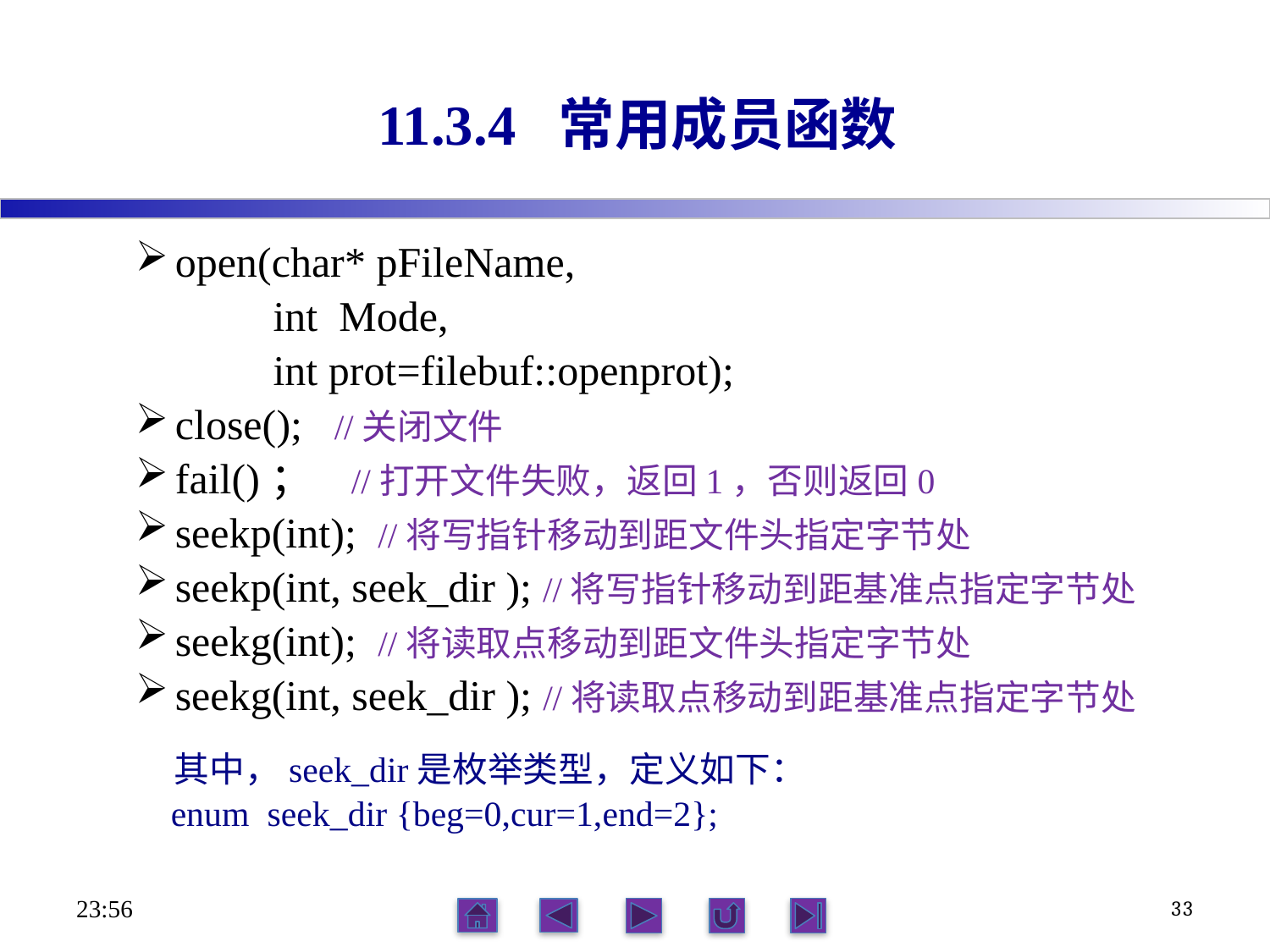

# 11.3.4  常用成员函数
open(char* pFileName,
             int  Mode,
             int prot=filebuf::openprot);
close();   //关闭文件
fail()；   //打开文件失败，返回1，否则返回0
seekp(int);  //将写指针移动到距文件头指定字节处
seekp(int, seek_dir ); //将写指针移动到距基准点指定字节处
seekg(int);  //将读取点移动到距文件头指定字节处
seekg(int, seek_dir ); //将读取点移动到距基准点指定字节处
   其中，seek_dir是枚举类型，定义如下：
    enum  seek_dir {beg=0,cur=1,end=2};

23:56
33